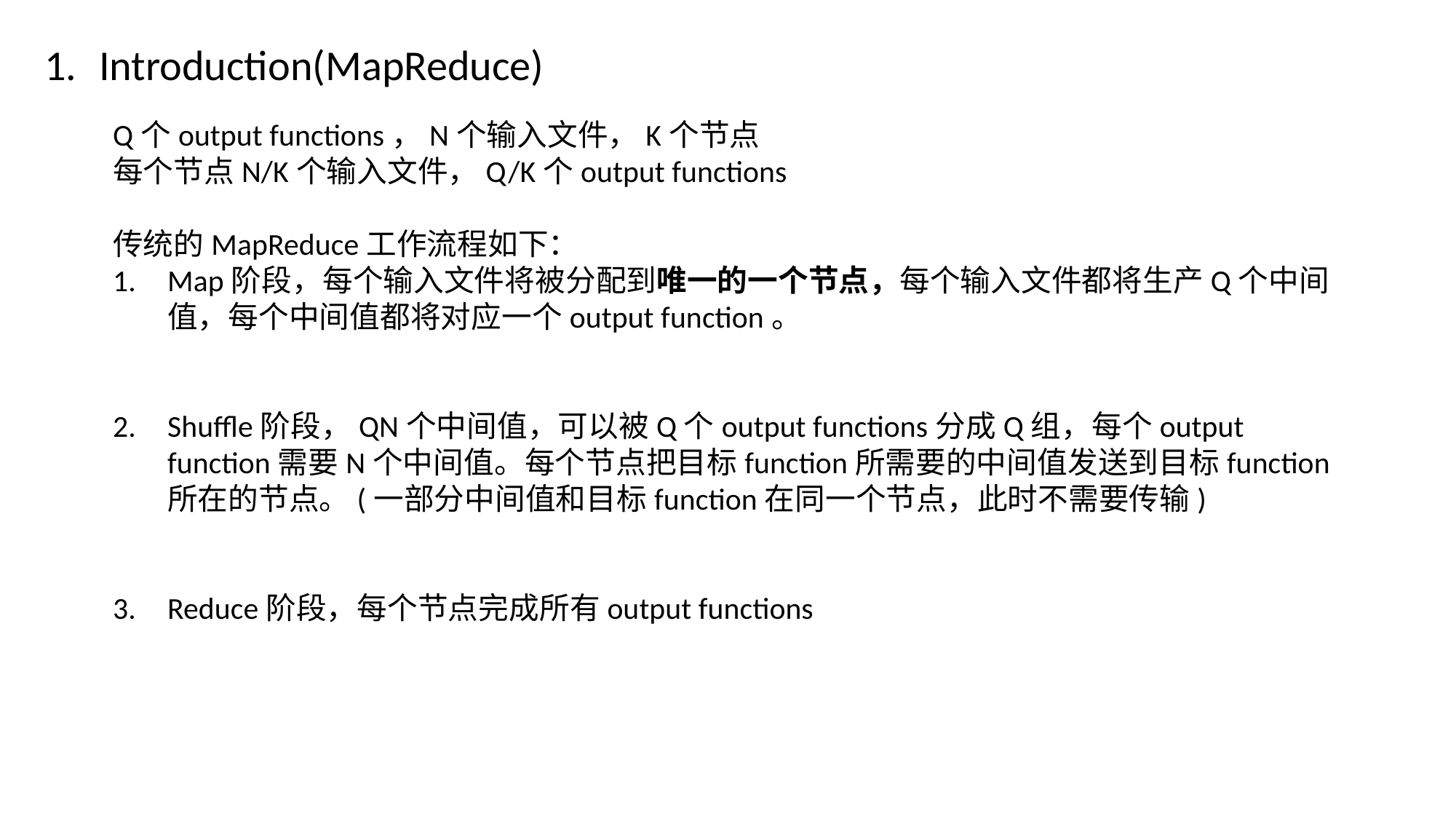

Introduction(MapReduce)
Q个output functions，N个输入文件，K个节点
每个节点N/K个输入文件，Q/K个output functions

传统的MapReduce工作流程如下：
Map阶段，每个输入文件将被分配到唯一的一个节点，每个输入文件都将生产Q个中间值，每个中间值都将对应一个output function。

Shuffle阶段，QN个中间值，可以被Q个output functions分成Q组，每个output function需要N个中间值。每个节点把目标function所需要的中间值发送到目标function所在的节点。(一部分中间值和目标function在同一个节点，此时不需要传输)

Reduce阶段，每个节点完成所有output functions